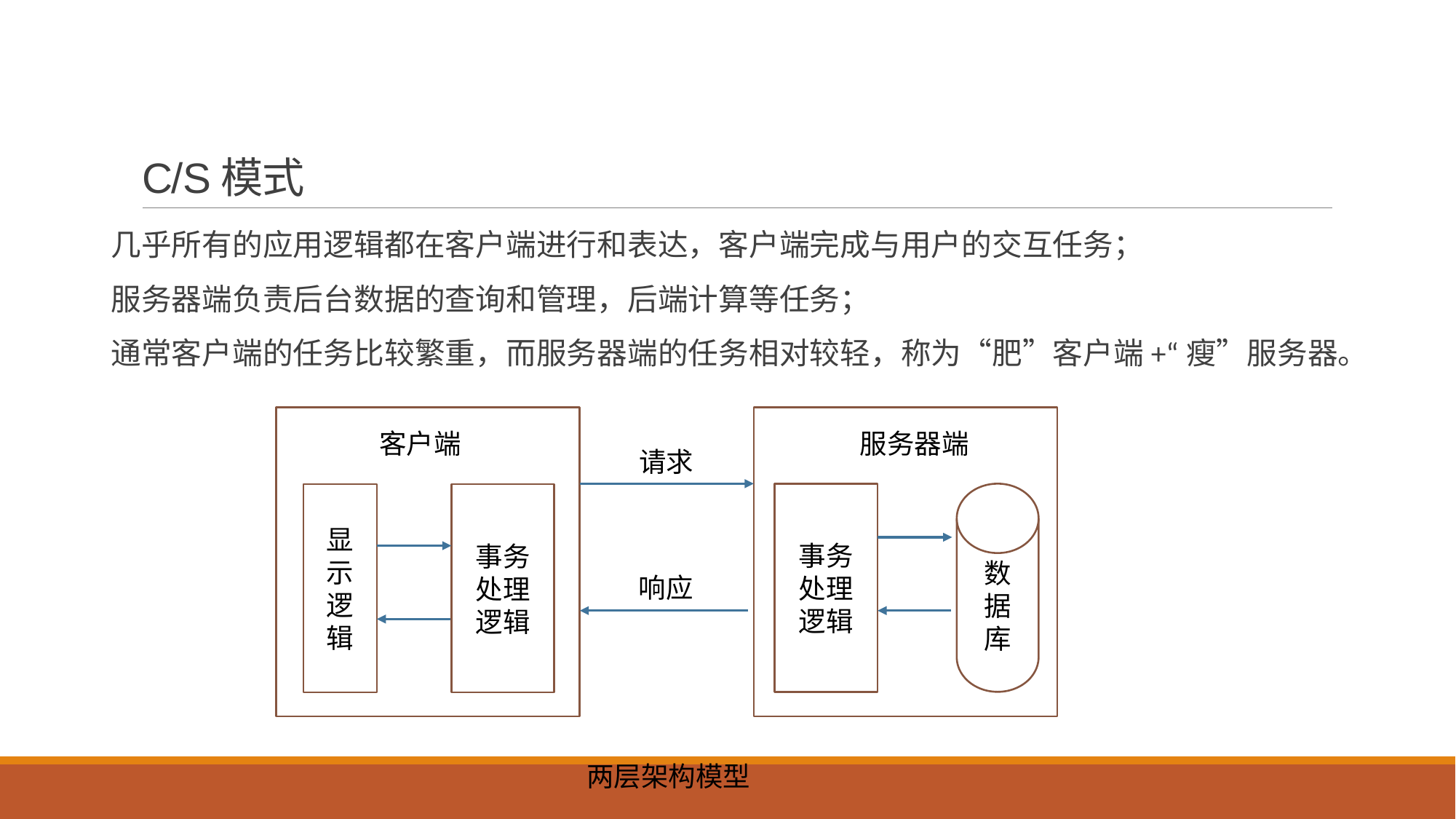

# C/S模式
几乎所有的应用逻辑都在客户端进行和表达，客户端完成与用户的交互任务；
服务器端负责后台数据的查询和管理，后端计算等任务；
通常客户端的任务比较繁重，而服务器端的任务相对较轻，称为“肥”客户端+“瘦”服务器。

客户端
服务器端
请求
事务处理逻辑
数
据
库
事务处理逻辑
显示逻辑
响应
两层架构模型